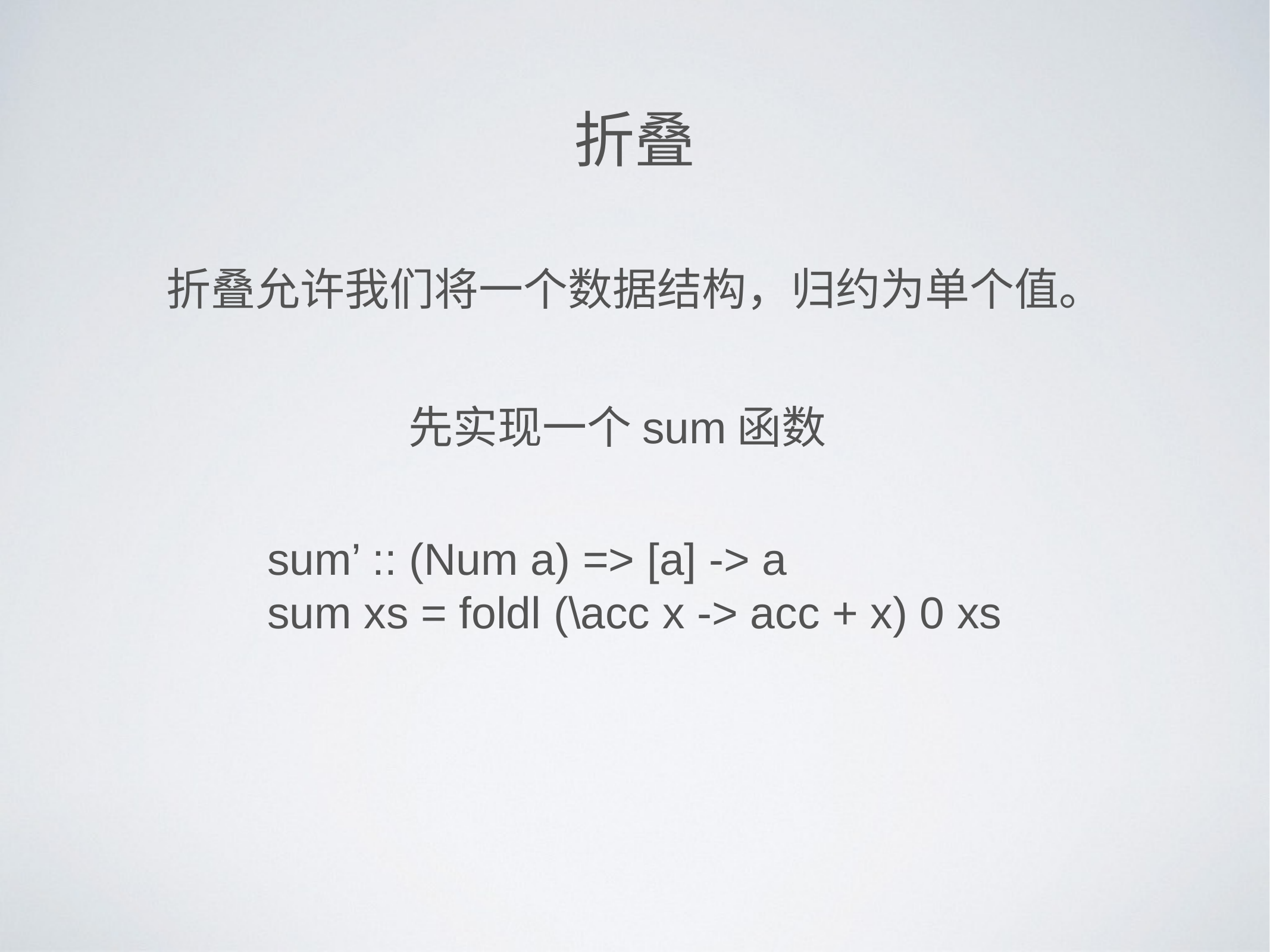

折叠
折叠允许我们将一个数据结构，归约为单个值。
先实现一个sum函数
sum’ :: (Num a) => [a] -> a
sum xs = foldl (\acc x -> acc + x) 0 xs